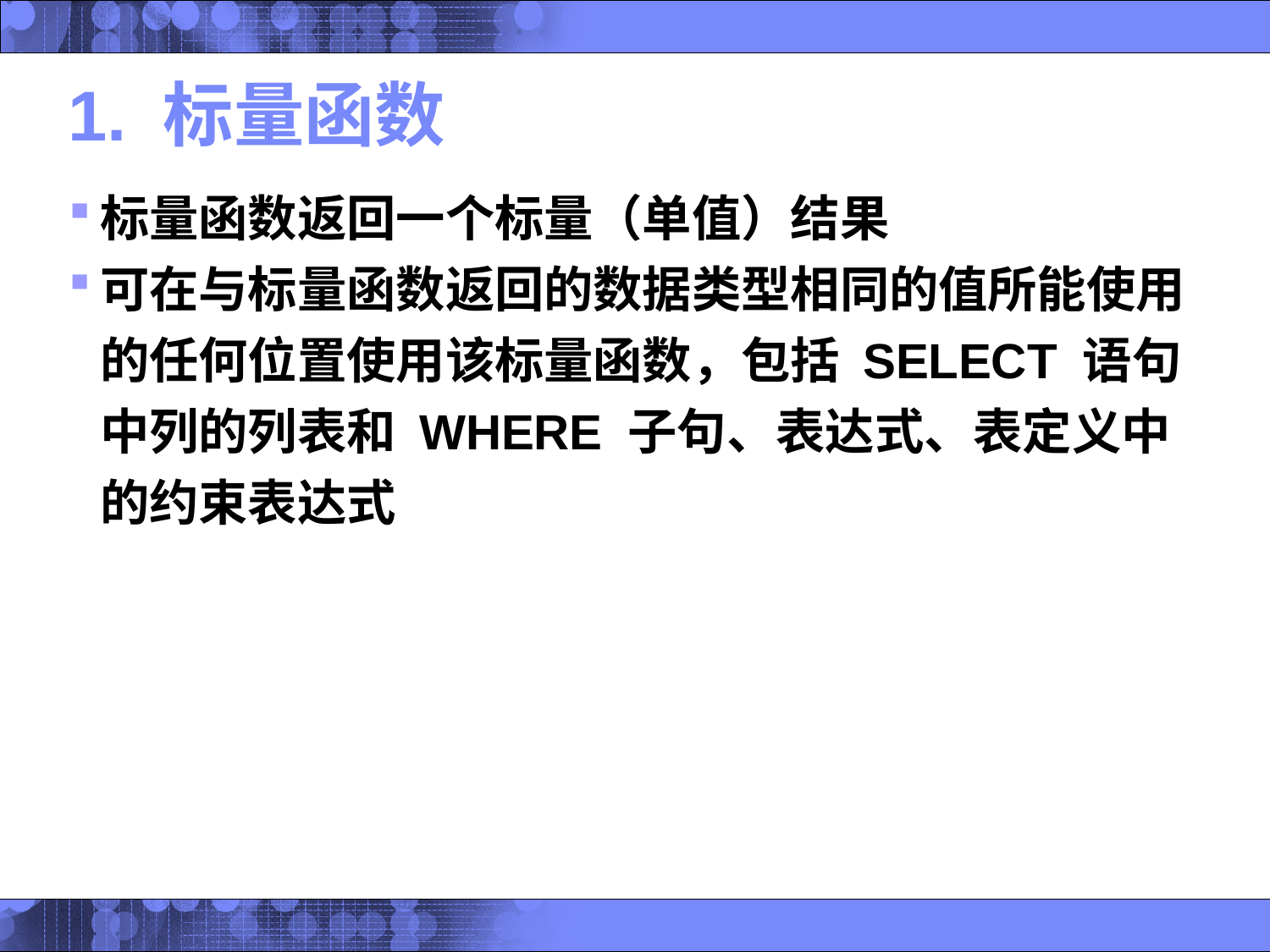

# 1. 标量函数
标量函数返回一个标量（单值）结果
可在与标量函数返回的数据类型相同的值所能使用的任何位置使用该标量函数，包括 SELECT 语句中列的列表和 WHERE 子句、表达式、表定义中的约束表达式